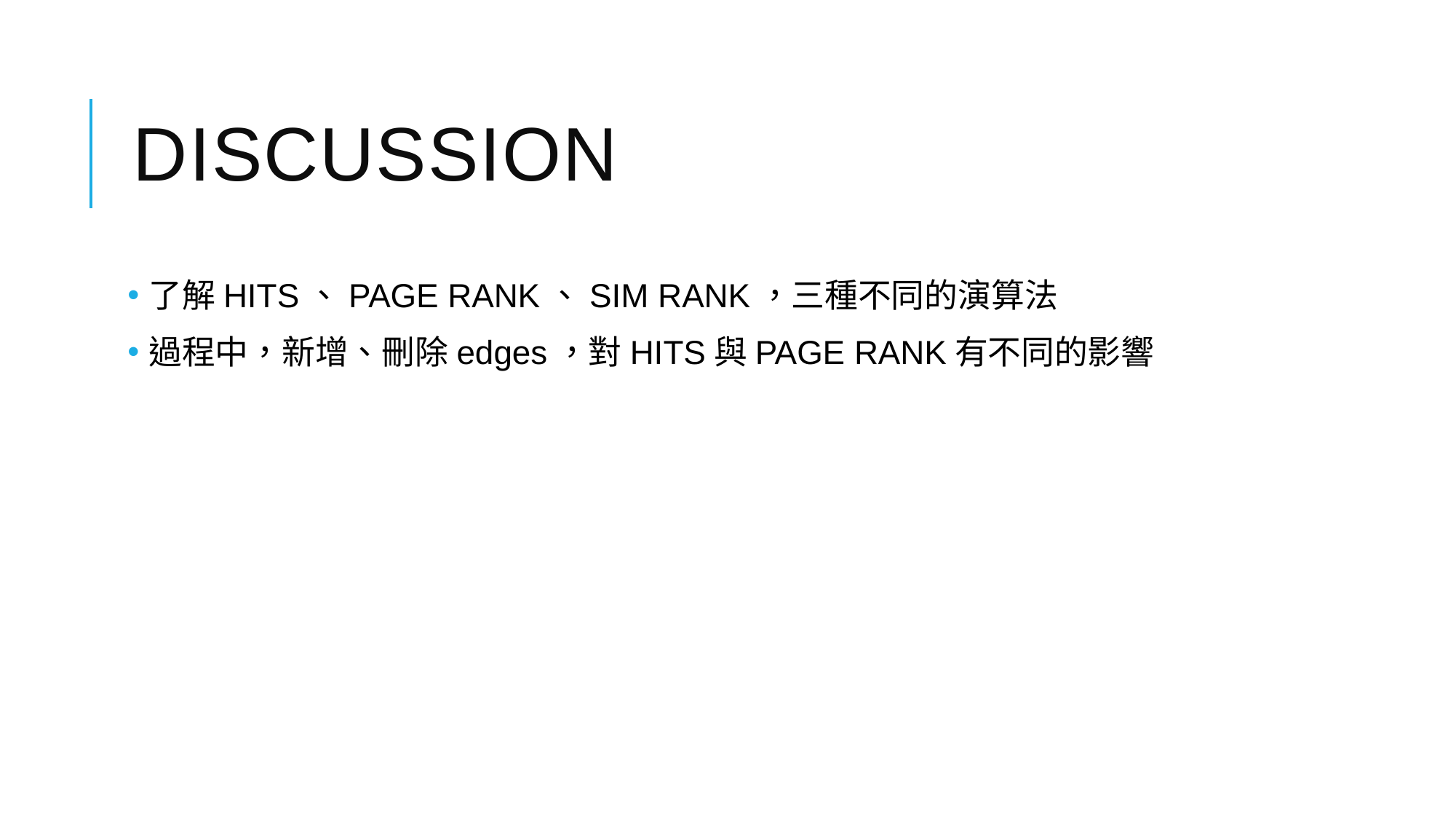

# Discussion
了解HITS、PAGE RANK、SIM RANK，三種不同的演算法
過程中，新增、刪除edges，對HITS與PAGE RANK有不同的影響